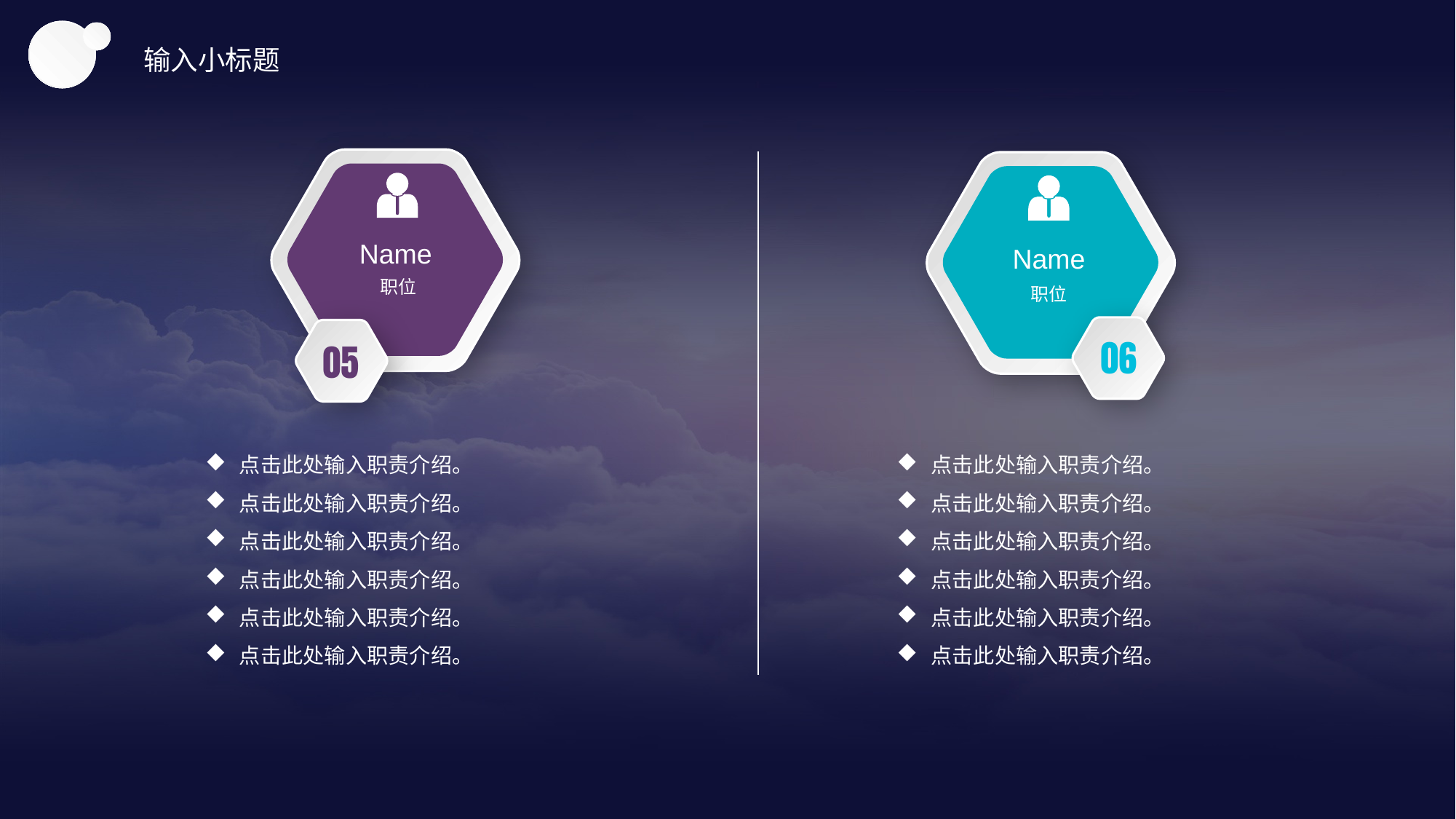

输入小标题

Name
职位

05

Name
职位

06
点击此处输入职责介绍。
点击此处输入职责介绍。
点击此处输入职责介绍。
点击此处输入职责介绍。
点击此处输入职责介绍。
点击此处输入职责介绍。

点击此处输入职责介绍。
点击此处输入职责介绍。
点击此处输入职责介绍。
点击此处输入职责介绍。
点击此处输入职责介绍。
点击此处输入职责介绍。